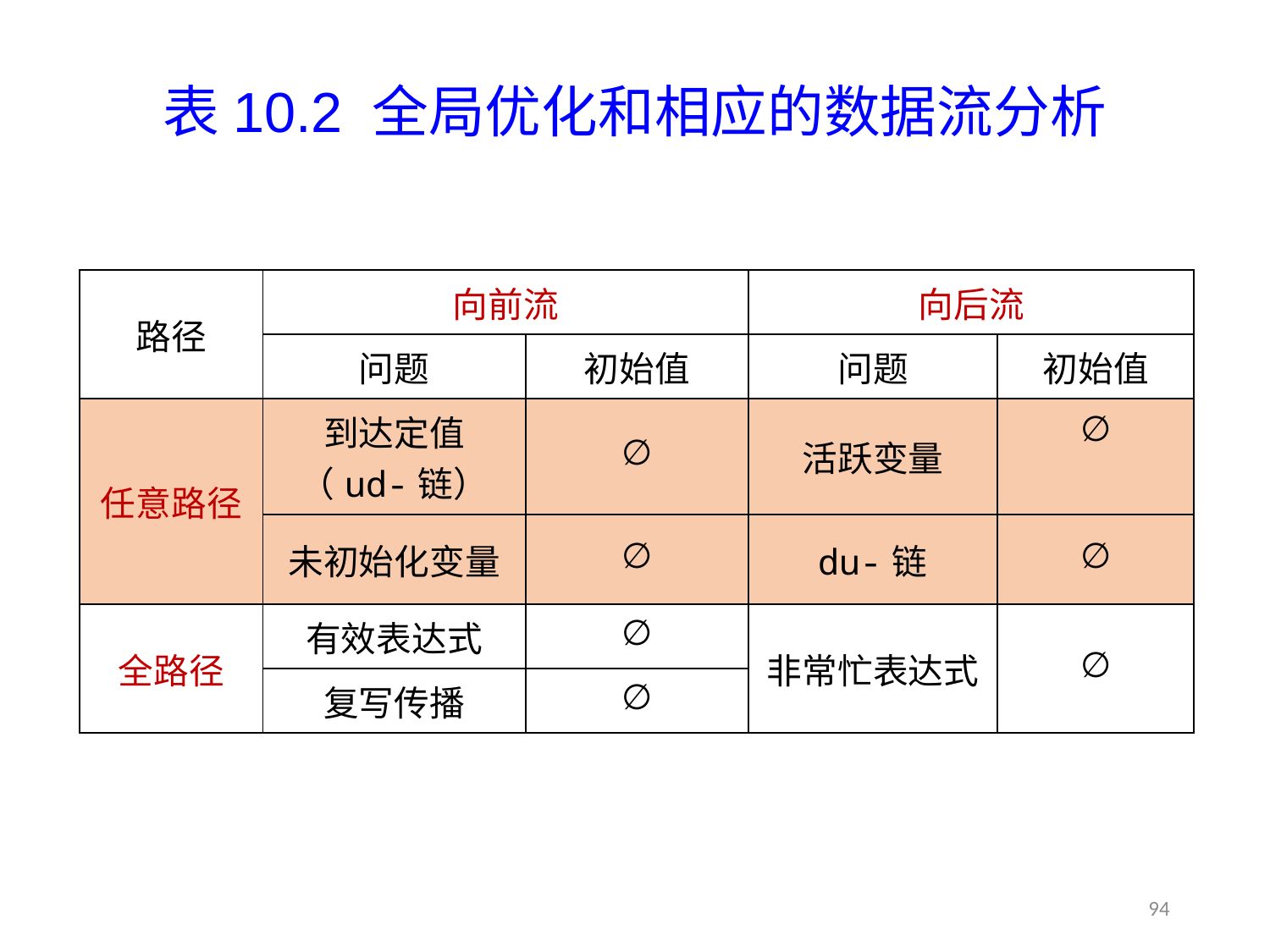

# 表10.2 全局优化和相应的数据流分析
| 路径 | 向前流 |  | 向后流 |  |
| --- | --- | --- | --- | --- |
|  | 问题 | 初始值 | 问题 | 初始值 |
| 任意路径 | 到达定值 （ud-链） | ∅ | 活跃变量 | ∅ |
|  | 未初始化变量 | ∅ | du-链 | ∅ |
| 全路径 | 有效表达式 | ∅ | 非常忙表达式 | ∅ |
|  | 复写传播 | ∅ |  |  |
94